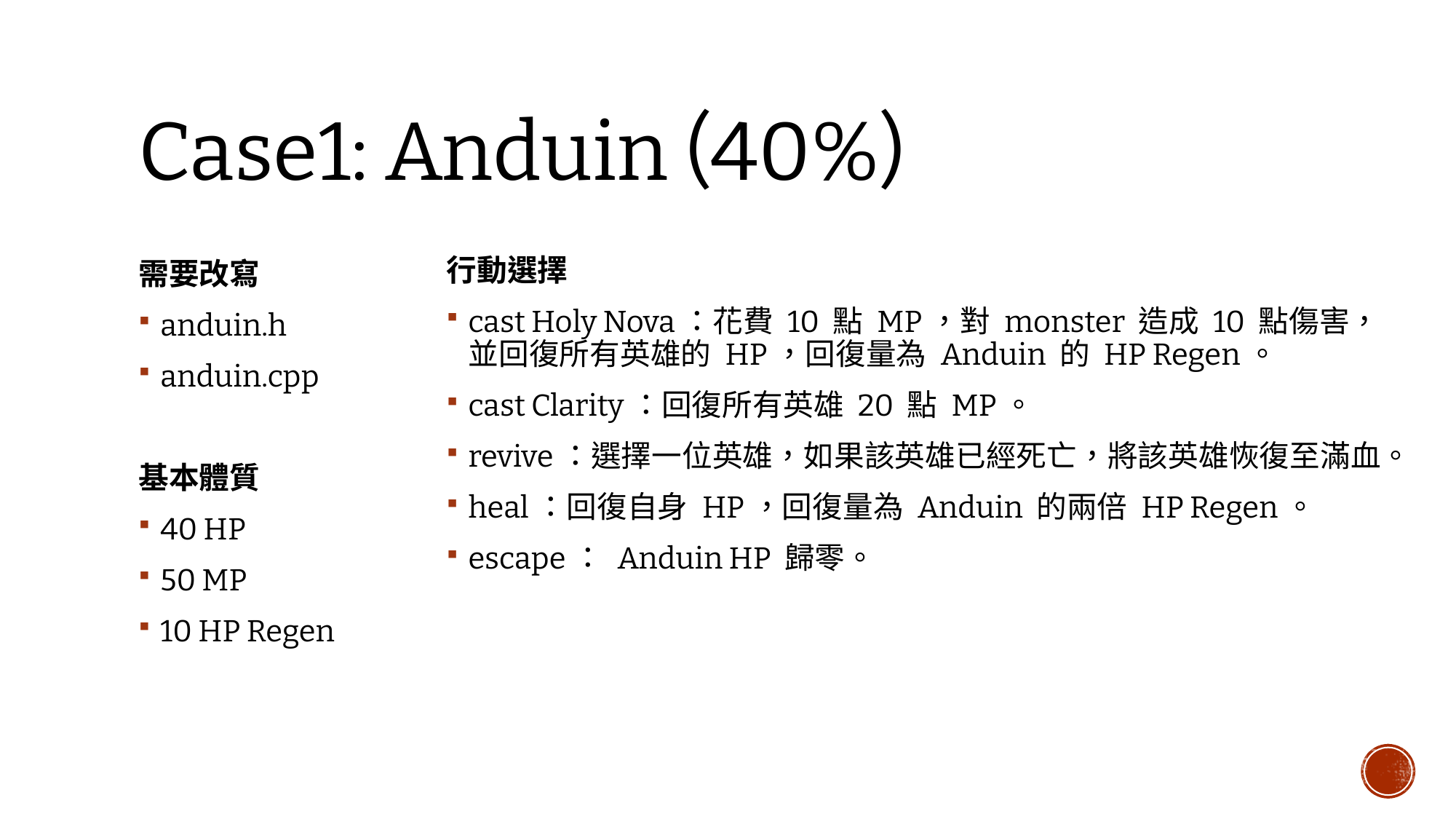

# Case1: Anduin (40%)
行動選擇
cast Holy Nova：花費 10 點 MP，對 monster 造成 10 點傷害，並回復所有英雄的 HP，回復量為 Anduin 的 HP Regen。
cast Clarity：回復所有英雄 20 點 MP。
revive：選擇一位英雄，如果該英雄已經死亡，將該英雄恢復至滿血。
heal：回復自身 HP，回復量為 Anduin 的兩倍 HP Regen。
escape： Anduin HP 歸零。

需要改寫
anduin.h
anduin.cpp

基本體質
40 HP
50 MP
10 HP Regen